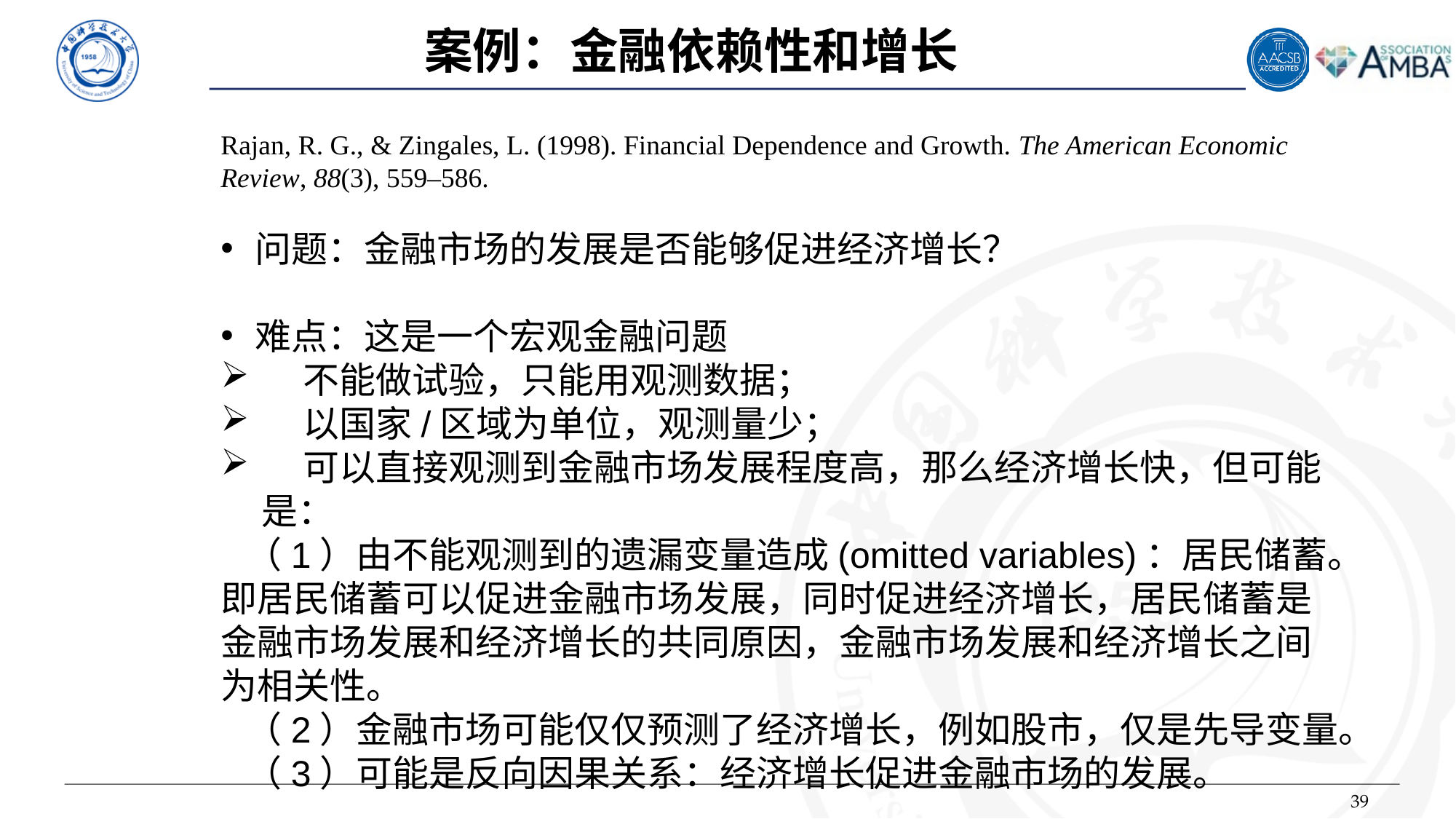

案例：金融依赖性和增长
Rajan, R. G., & Zingales, L. (1998). Financial Dependence and Growth. The American Economic Review, 88(3), 559–586.

问题：金融市场的发展是否能够促进经济增长？

难点：这是一个宏观金融问题
    不能做试验，只能用观测数据；
    以国家/区域为单位，观测量少；
    可以直接观测到金融市场发展程度高，那么经济增长快，但可能是：
  （1）由不能观测到的遗漏变量造成(omitted variables)：居民储蓄。即居民储蓄可以促进金融市场发展，同时促进经济增长，居民储蓄是金融市场发展和经济增长的共同原因，金融市场发展和经济增长之间为相关性。
  （2）金融市场可能仅仅预测了经济增长，例如股市，仅是先导变量。
  （3）可能是反向因果关系：经济增长促进金融市场的发展。